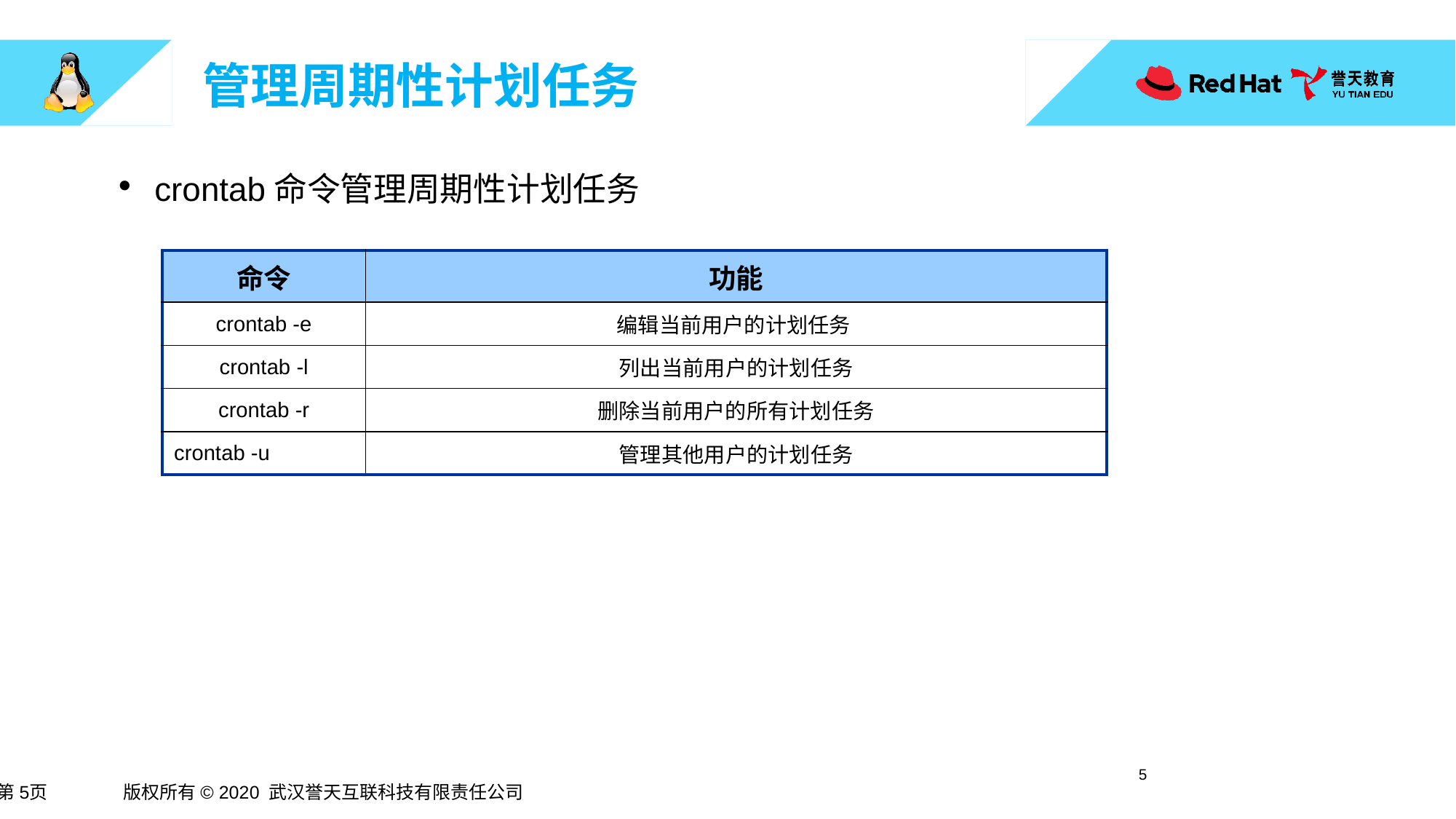

# 管理周期性计划任务
crontab命令管理周期性计划任务

| 命令 | 功能 |
| --- | --- |
| crontab -e | 编辑当前用户的计划任务 |
| crontab -l | 列出当前用户的计划任务 |
| crontab -r | 删除当前用户的所有计划任务 |
| crontab -u | 管理其他用户的计划任务 |
5